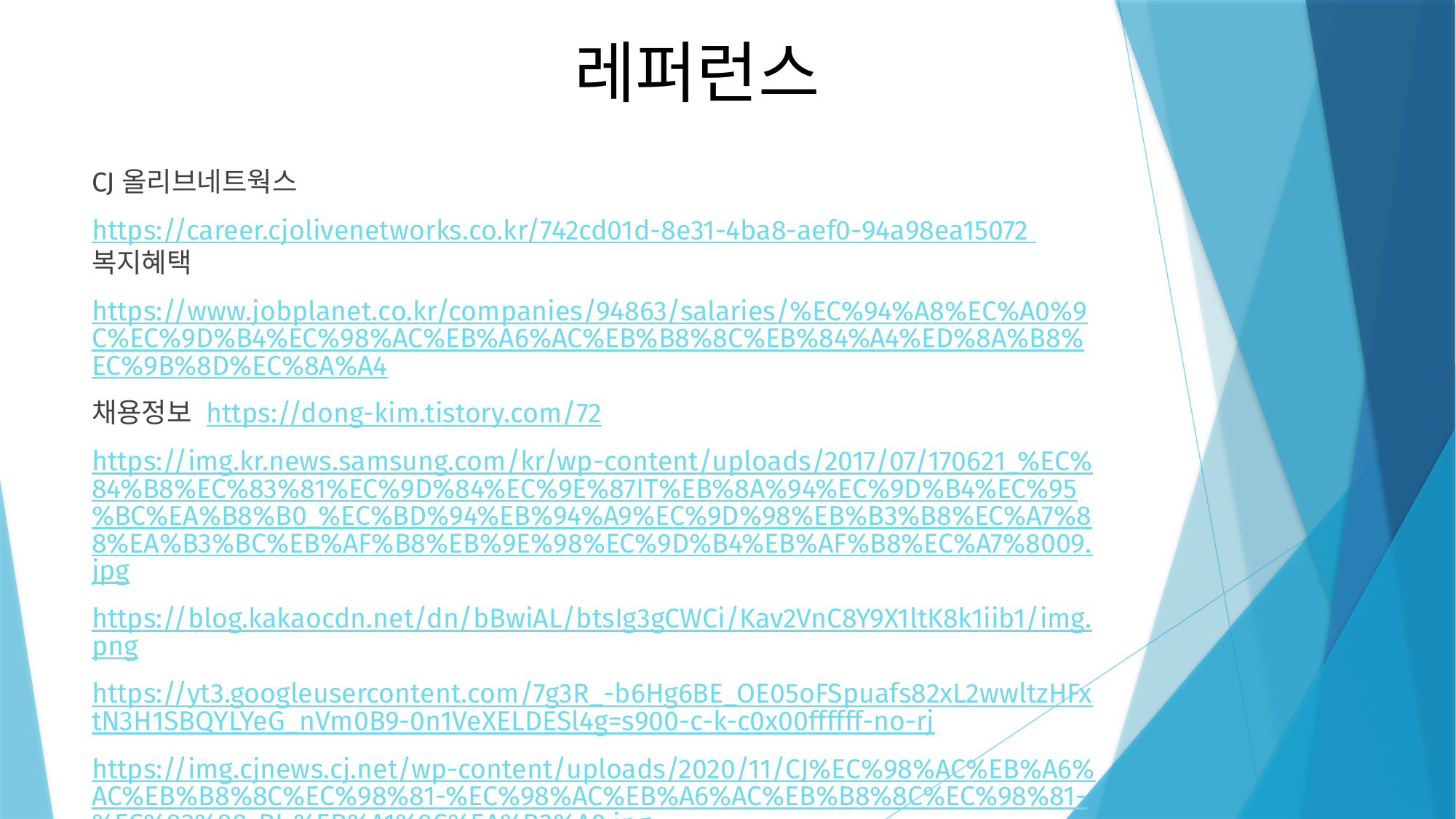

레퍼런스
CJ올리브네트웍스
https://career.cjolivenetworks.co.kr/742cd01d-8e31-4ba8-aef0-94a98ea15072 복지혜택
https://www.jobplanet.co.kr/companies/94863/salaries/%EC%94%A8%EC%A0%9C%EC%9D%B4%EC%98%AC%EB%A6%AC%EB%B8%8C%EB%84%A4%ED%8A%B8%EC%9B%8D%EC%8A%A4
채용정보 https://dong-kim.tistory.com/72
https://img.kr.news.samsung.com/kr/wp-content/uploads/2017/07/170621_%EC%84%B8%EC%83%81%EC%9D%84%EC%9E%87IT%EB%8A%94%EC%9D%B4%EC%95%BC%EA%B8%B0_%EC%BD%94%EB%94%A9%EC%9D%98%EB%B3%B8%EC%A7%88%EA%B3%BC%EB%AF%B8%EB%9E%98%EC%9D%B4%EB%AF%B8%EC%A7%8009.jpg
https://blog.kakaocdn.net/dn/bBwiAL/btsIg3gCWCi/Kav2VnC8Y9X1ltK8k1iib1/img.png
https://yt3.googleusercontent.com/7g3R_-b6Hg6BE_OE05oFSpuafs82xL2wwltzHFxtN3H1SBQYLYeG_nVm0B9-0n1VeXELDESl4g=s900-c-k-c0x00ffffff-no-rj
https://img.cjnews.cj.net/wp-content/uploads/2020/11/CJ%EC%98%AC%EB%A6%AC%EB%B8%8C%EC%98%81-%EC%98%AC%EB%A6%AC%EB%B8%8C%EC%98%81-%EC%83%88-BI-%EB%A1%9C%EA%B3%A0.jpg
ChatGPT